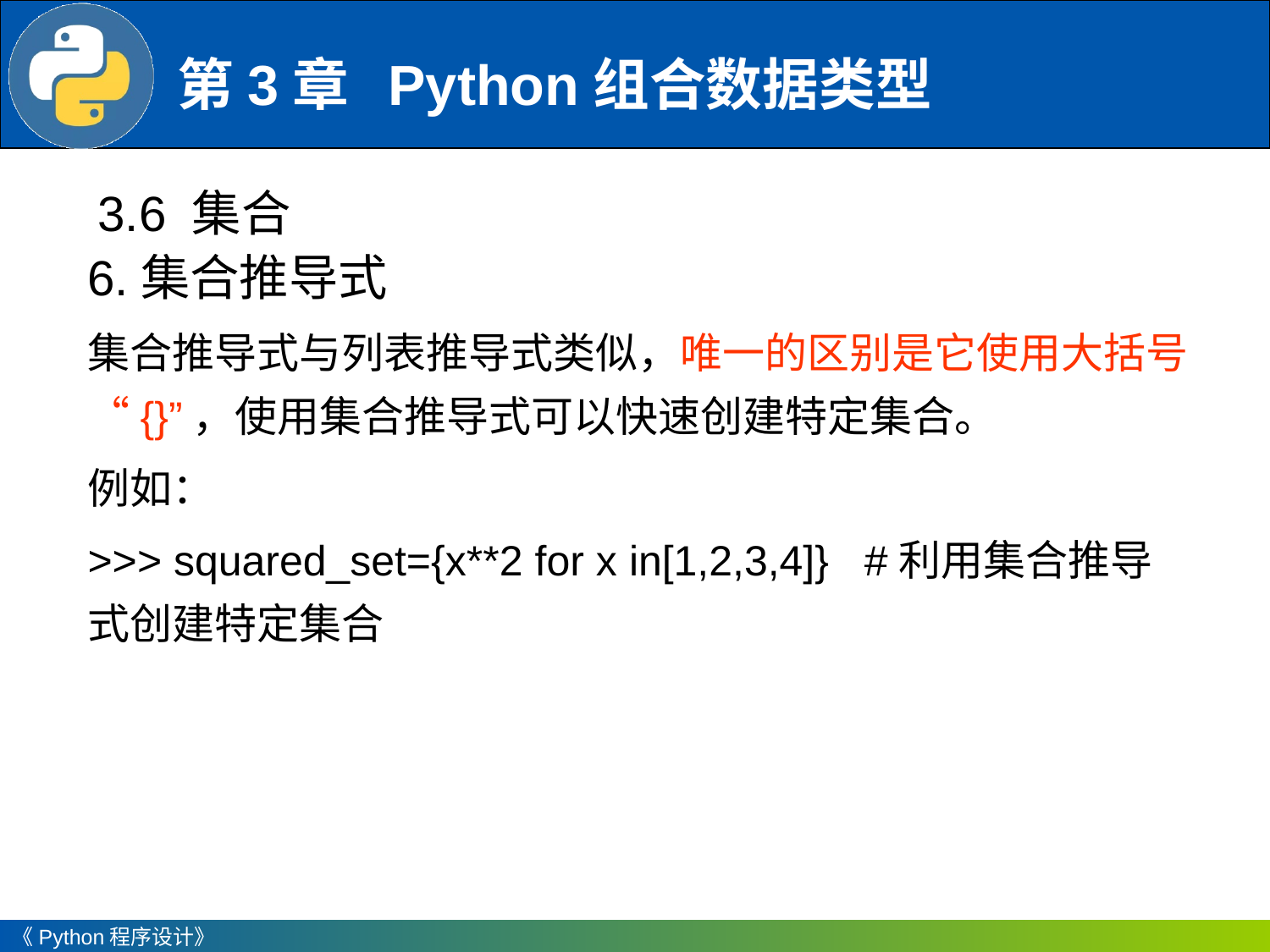

3.6 集合
6.集合推导式
集合推导式与列表推导式类似，唯一的区别是它使用大括号“{}”，使用集合推导式可以快速创建特定集合。
例如：
>>> squared_set={x**2 for x in[1,2,3,4]}   #利用集合推导式创建特定集合